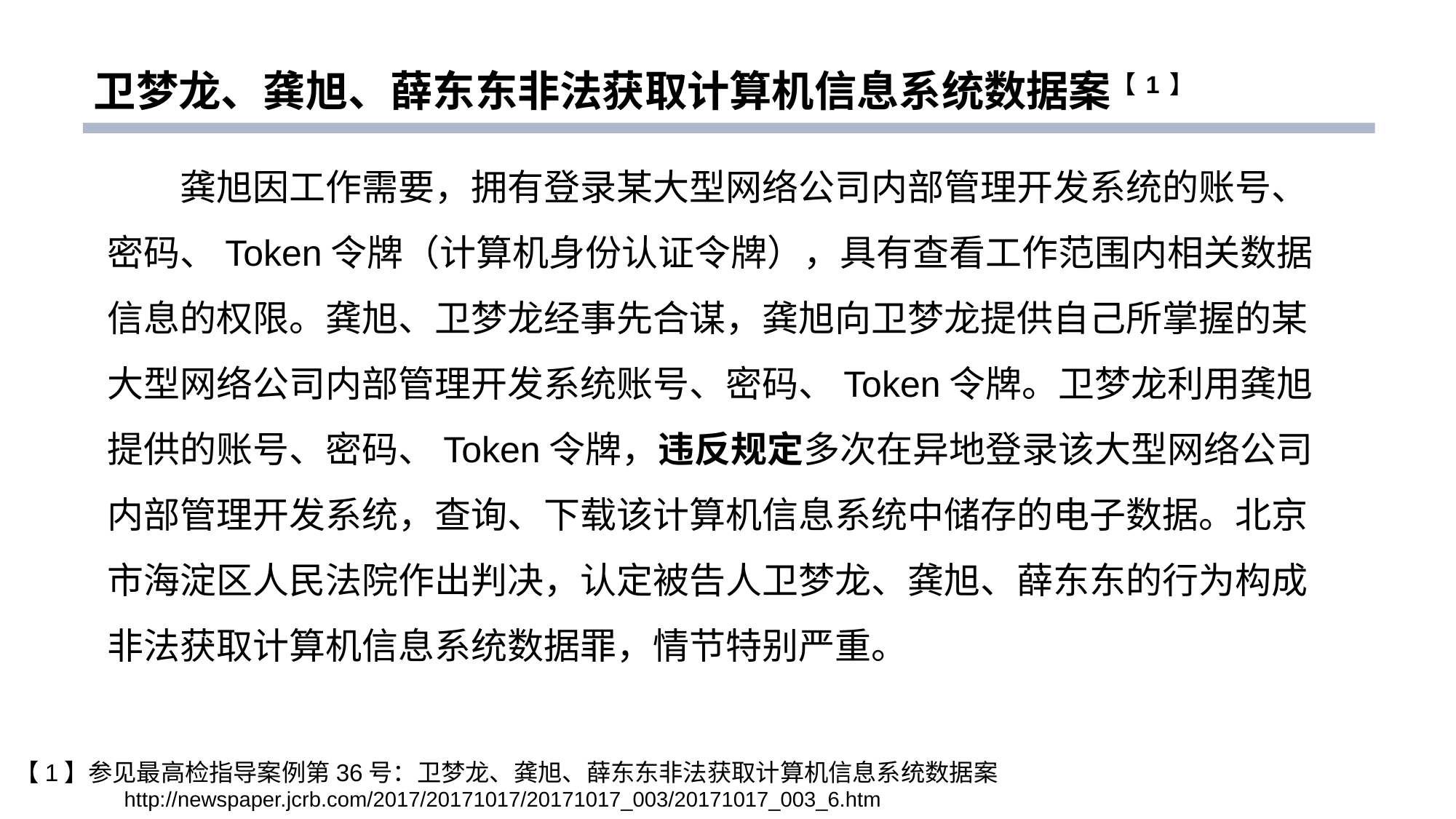

# 卫梦龙、龚旭、薛东东非法获取计算机信息系统数据案【1】
龚旭因工作需要，拥有登录某大型网络公司内部管理开发系统的账号、密码、Token令牌（计算机身份认证令牌），具有查看工作范围内相关数据信息的权限。龚旭、卫梦龙经事先合谋，龚旭向卫梦龙提供自己所掌握的某大型网络公司内部管理开发系统账号、密码、Token令牌。卫梦龙利用龚旭提供的账号、密码、Token令牌，违反规定多次在异地登录该大型网络公司内部管理开发系统，查询、下载该计算机信息系统中储存的电子数据。北京市海淀区人民法院作出判决，认定被告人卫梦龙、龚旭、薛东东的行为构成非法获取计算机信息系统数据罪，情节特别严重。
【1】参见最高检指导案例第36号：卫梦龙、龚旭、薛东东非法获取计算机信息系统数据案
	http://newspaper.jcrb.com/2017/20171017/20171017_003/20171017_003_6.htm
17